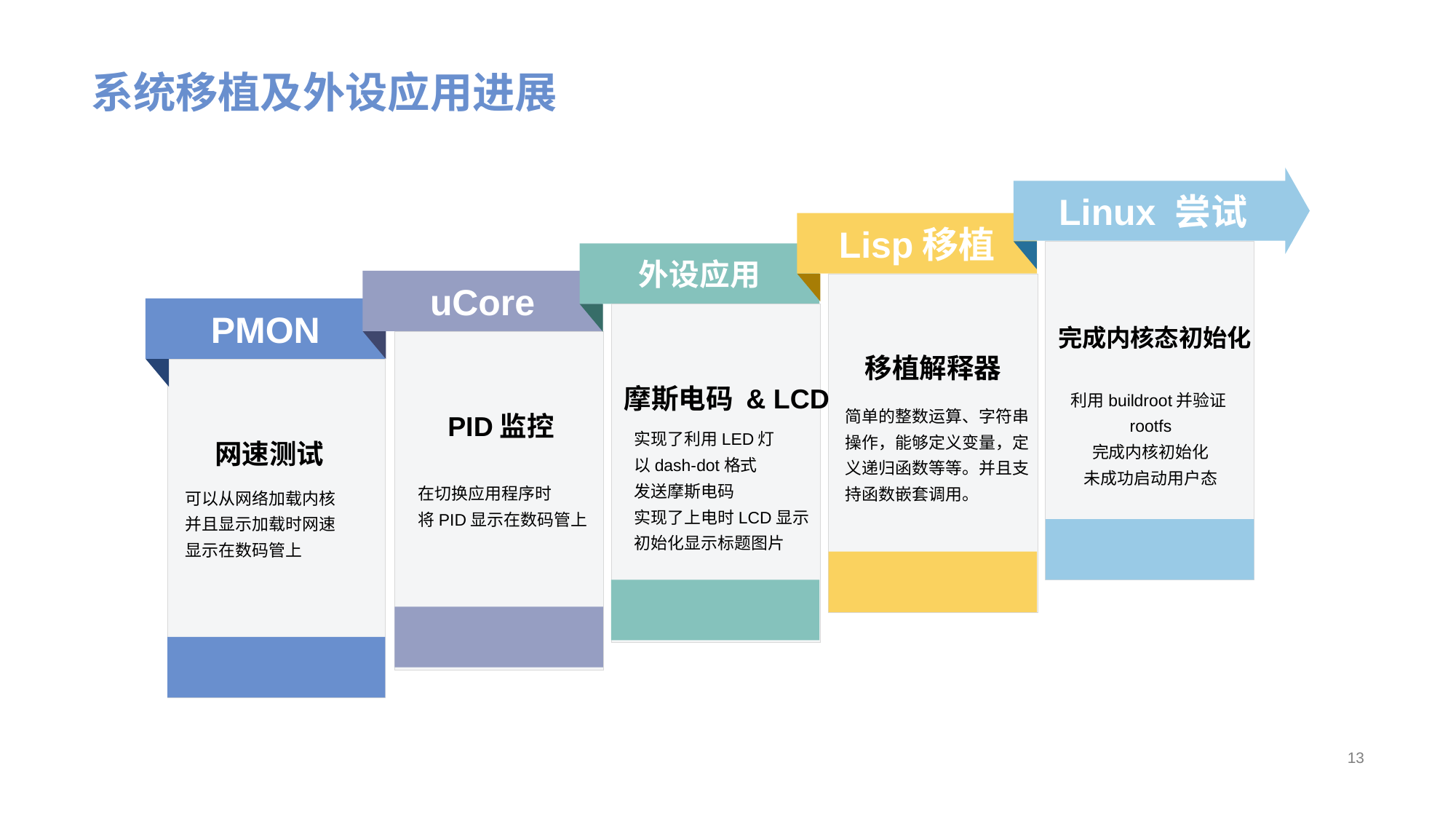

# 系统移植及外设应用进展
Linux 尝试
Lisp移植

外设应用
uCore

PMON

完成内核态初始化
利用buildroot并验证rootfs
完成内核初始化
未成功启动用户态

移植解释器
简单的整数运算、字符串操作，能够定义变量，定义递归函数等等。并且支持函数嵌套调用。

摩斯电码 & LCD
实现了利用LED灯
以dash-dot格式
发送摩斯电码
实现了上电时LCD显示
初始化显示标题图片
PID监控
在切换应用程序时
将PID显示在数码管上
网速测试
可以从网络加载内核
并且显示加载时网速
显示在数码管上

13